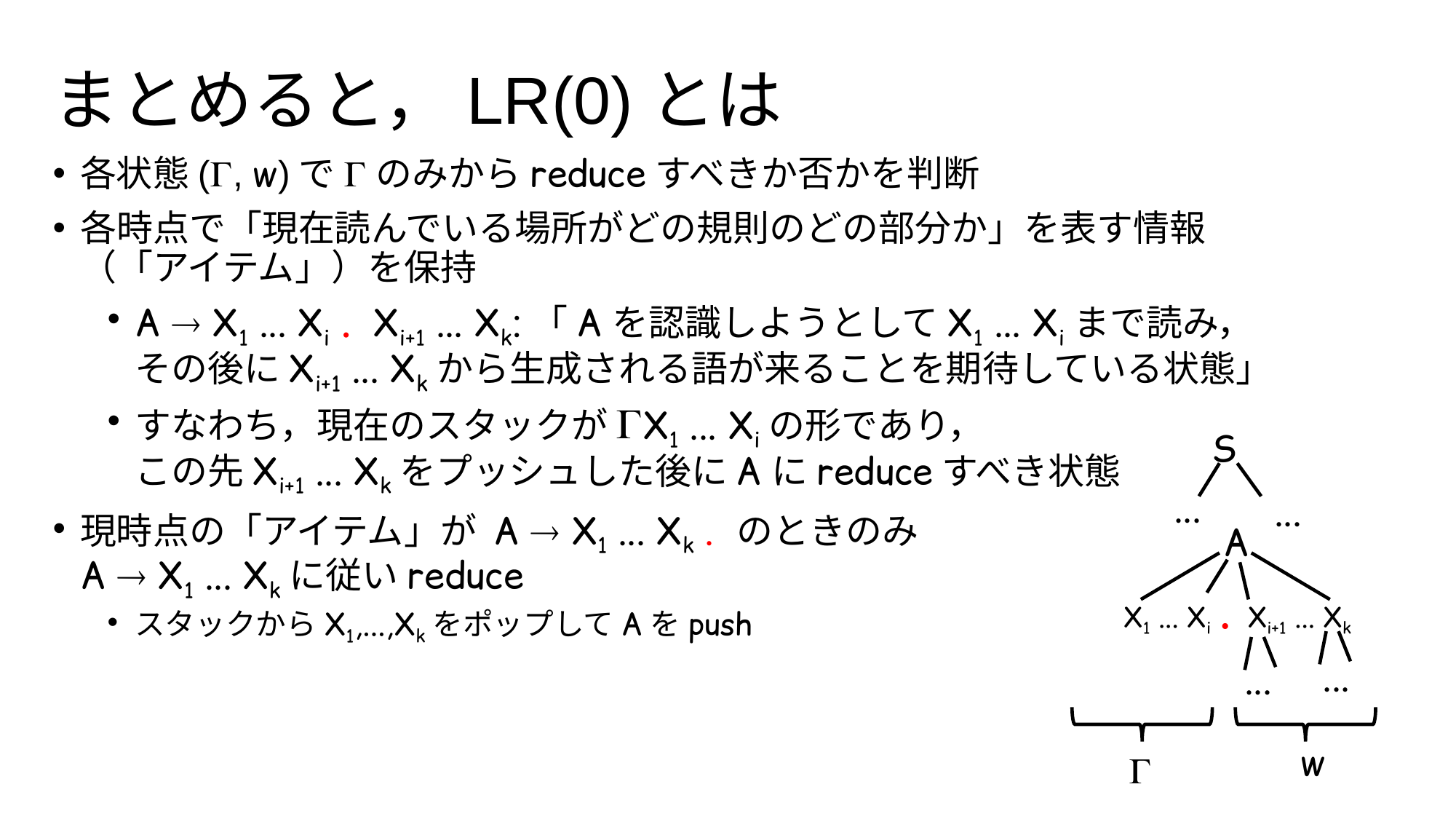

# まとめると，LR(0)とは
各状態(Γ, w)でΓのみからreduceすべきか否かを判断
各時点で「現在読んでいる場所がどの規則のどの部分か」を表す情報
（「アイテム」）を保持
A → X1 ... Xi .  Xi+1 ... Xk:「Aを認識しようとしてX1 ... Xiまで読み，
その後にXi+1 ... Xkから生成される語が来ることを期待している状態」
すなわち，現在のスタックがΓX1 ... Xiの形であり，
この先Xi+1 ... Xkをプッシュした後にAにreduceすべき状態
現時点の「アイテム」が A → X1 ... Xk .  のときのみ
A → X1 ... Xkに従いreduce
スタックからX1,...,XkをポップしてAをpush
S
...
...
A
X1 ... Xi .  Xi+1 ... Xk

...
...

w
Γ